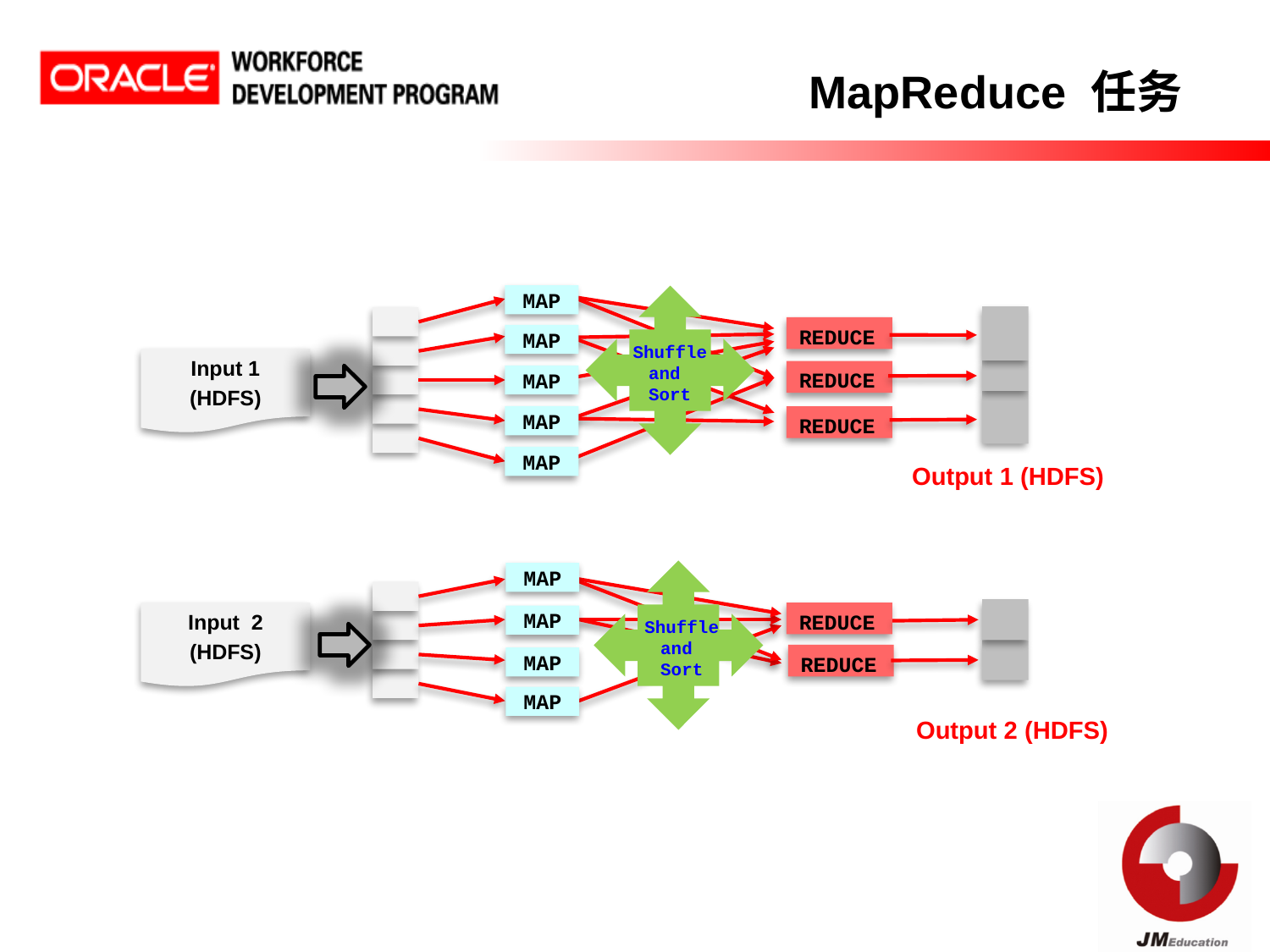

# MapReduce 任务
MAP
MAP
MAP
MAP
MAP

Shuffle
and
Sort

Output 1 (HDFS)

REDUCE
REDUCE
REDUCE
Input 1
(HDFS)

Shuffle
and
Sort
MAP
MAP
MAP
MAP

Output 2 (HDFS)
Input  2
(HDFS)
REDUCE
REDUCE